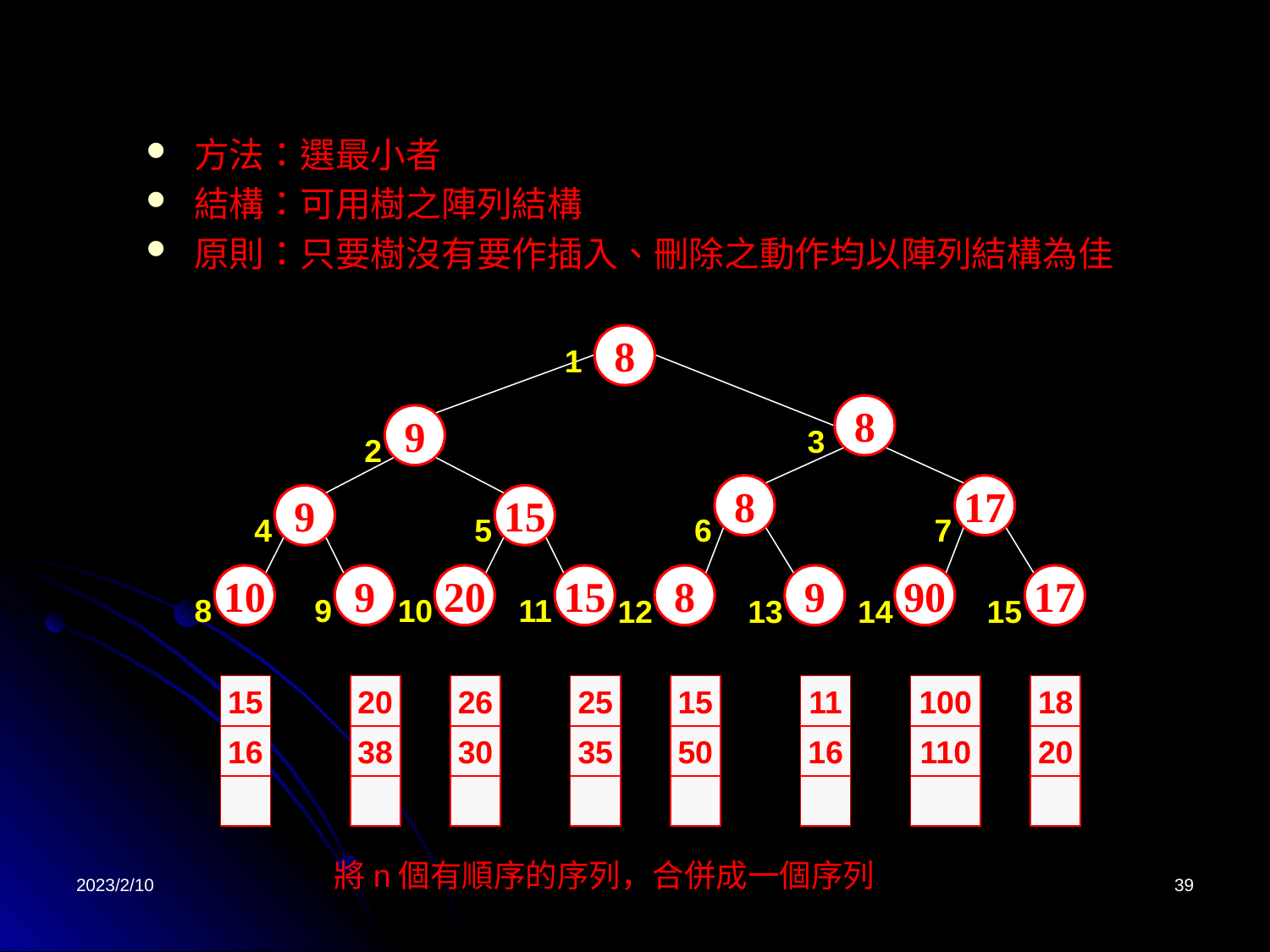

方法：選最小者
結構：可用樹之陣列結構
原則：只要樹沒有要作插入、刪除之動作均以陣列結構為佳
8
8
9
8
17
9
15
10
9
20
15
8
9
90
17
1
3
2
4
5
6
7
8
9
10
11
12
13
14
15
15
16

20
38

26
30

25
35

15
50

11
16

100
110

18
20

將n個有順序的序列，合併成一個序列
2023/2/10
39